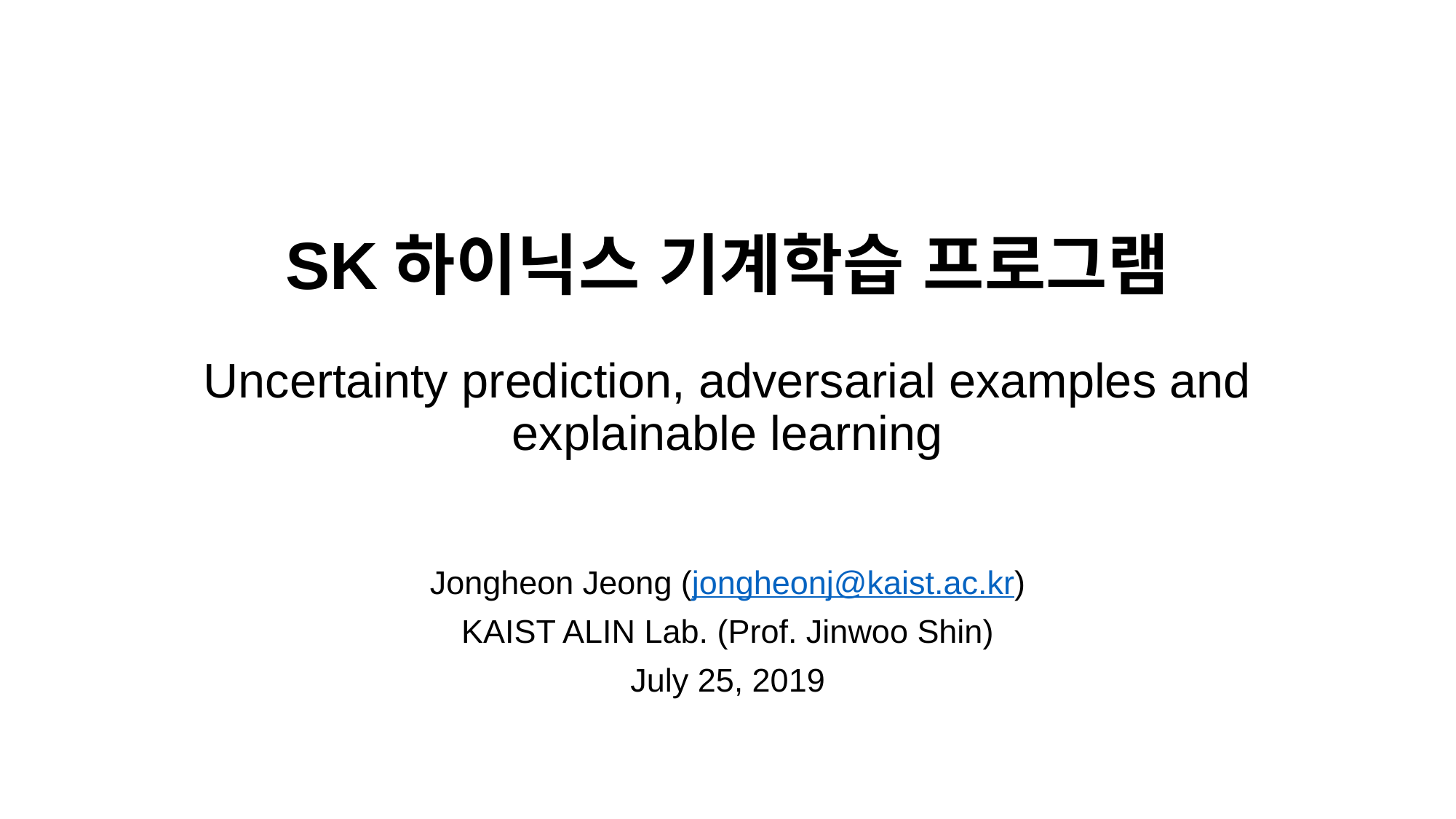

# SK하이닉스 기계학습 프로그램 Uncertainty prediction, adversarial examples and explainable learning

Jongheon Jeong (jongheonj@kaist.ac.kr)
KAIST ALIN Lab. (Prof. Jinwoo Shin)
July 25, 2019